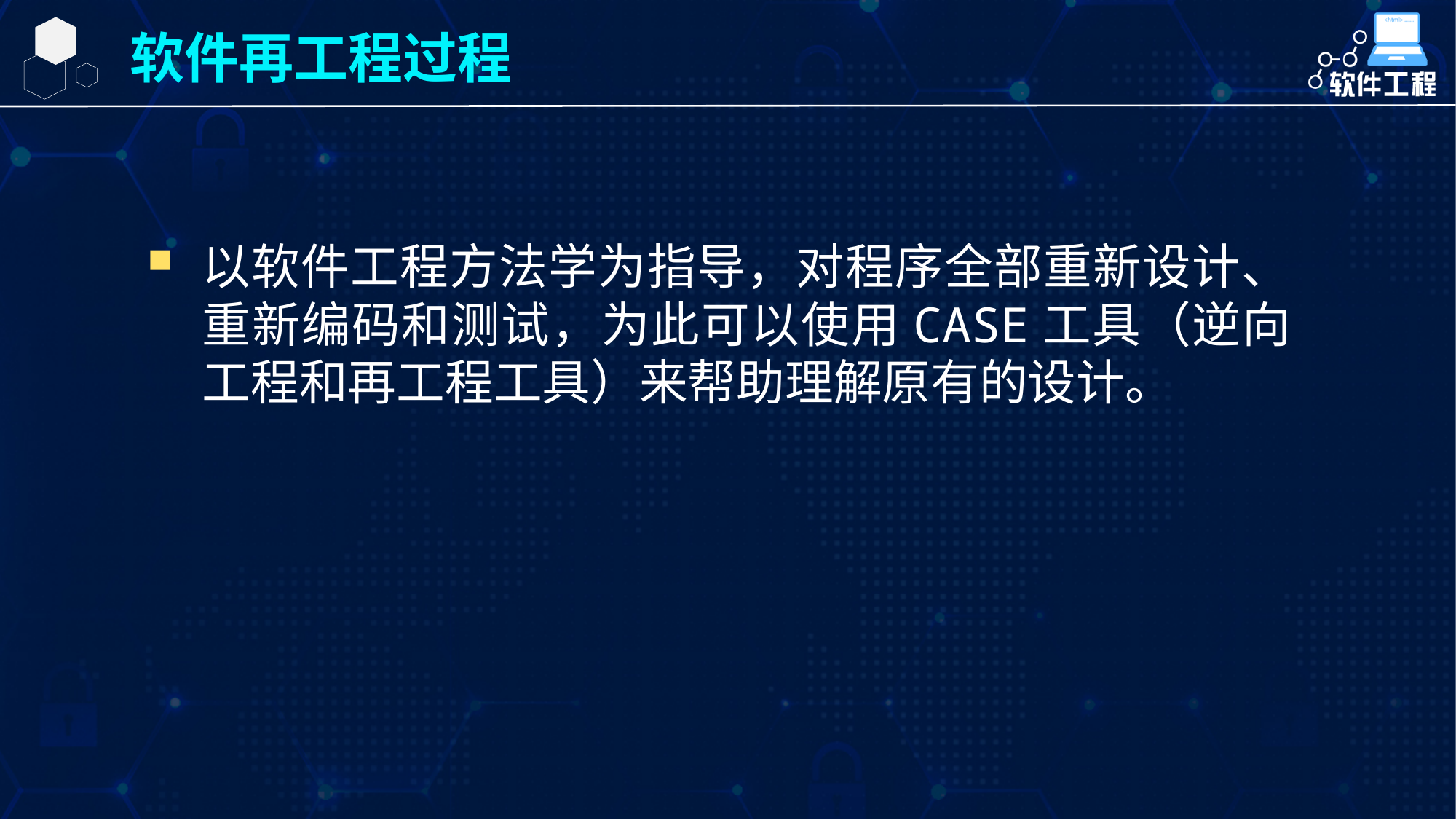

软件再工程过程
以软件工程方法学为指导，对程序全部重新设计、重新编码和测试，为此可以使用CASE工具（逆向工程和再工程工具）来帮助理解原有的设计。